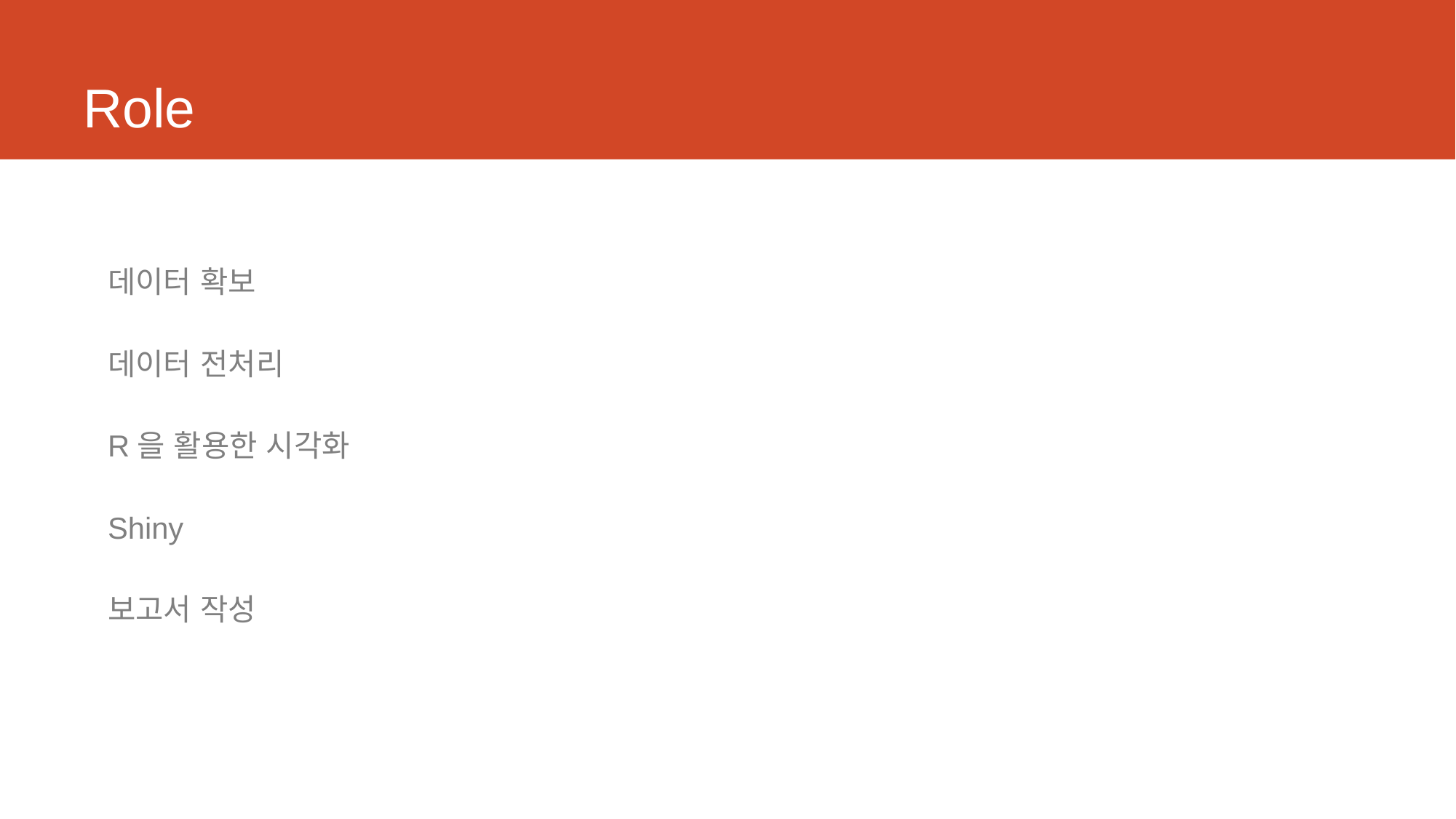

# Role
데이터 확보
데이터 전처리
R을 활용한 시각화
Shiny
보고서 작성